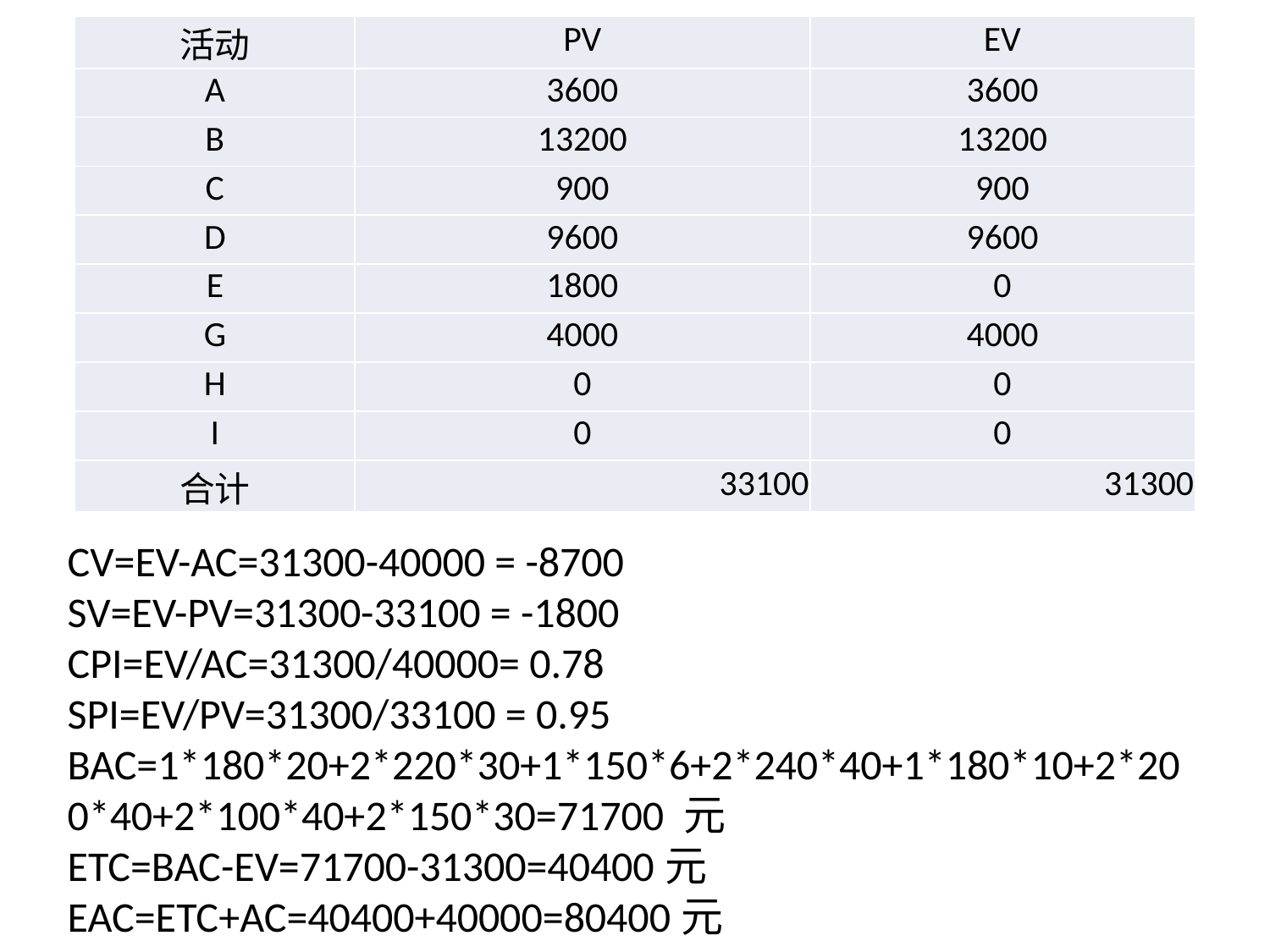

| 活动 | PV | EV |
| --- | --- | --- |
| A | 3600 | 3600 |
| B | 13200 | 13200 |
| C | 900 | 900 |
| D | 9600 | 9600 |
| E | 1800 | 0 |
| G | 4000 | 4000 |
| H | 0 | 0 |
| I | 0 | 0 |
| 合计 | 33100 | 31300 |
CV=EV-AC=31300-40000 = -8700
SV=EV-PV=31300-33100 = -1800
CPI=EV/AC=31300/40000= 0.78
SPI=EV/PV=31300/33100 = 0.95
BAC=1*180*20+2*220*30+1*150*6+2*240*40+1*180*10+2*200*40+2*100*40+2*150*30=71700 元
ETC=BAC-EV=71700-31300=40400元
EAC=ETC+AC=40400+40000=80400元